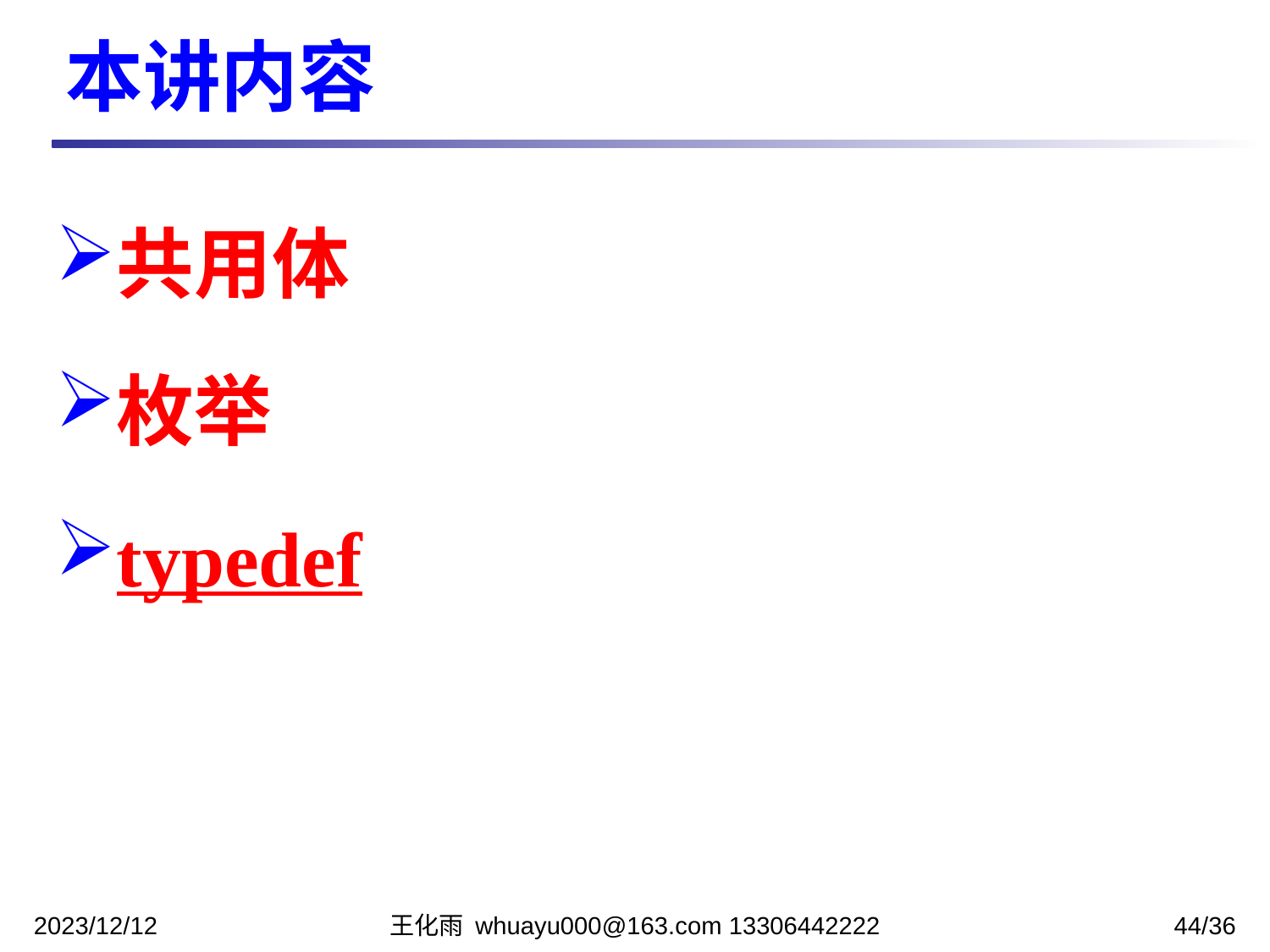

本讲内容
共用体
枚举
typedef
2023/12/12
王化雨 whuayu000@163.com 13306442222
44/36